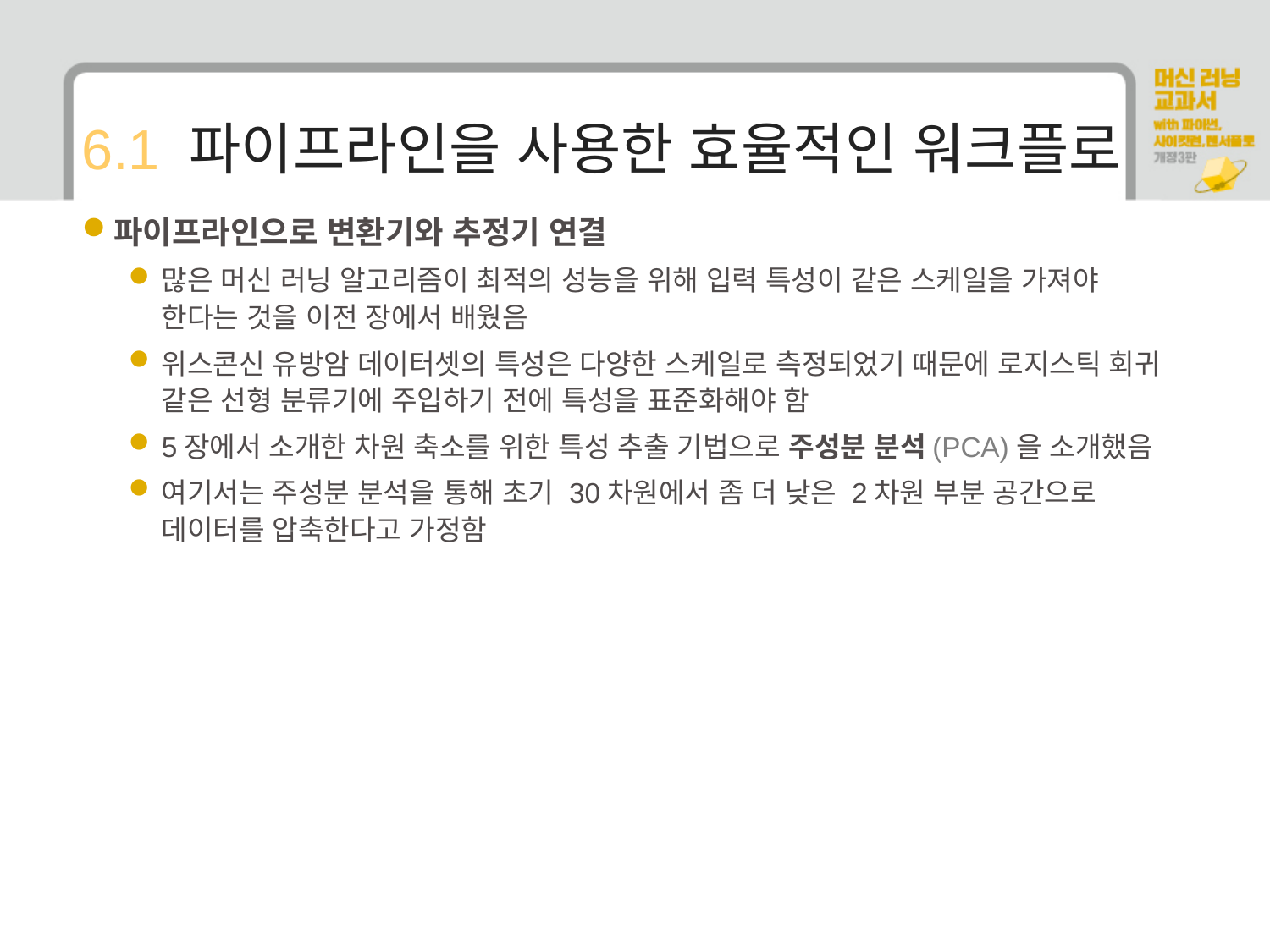

# 6.1 파이프라인을 사용한 효율적인 워크플로
파이프라인으로 변환기와 추정기 연결
많은 머신 러닝 알고리즘이 최적의 성능을 위해 입력 특성이 같은 스케일을 가져야 한다는 것을 이전 장에서 배웠음
위스콘신 유방암 데이터셋의 특성은 다양한 스케일로 측정되었기 때문에 로지스틱 회귀 같은 선형 분류기에 주입하기 전에 특성을 표준화해야 함
5장에서 소개한 차원 축소를 위한 특성 추출 기법으로 주성분 분석(PCA)을 소개했음
여기서는 주성분 분석을 통해 초기 30차원에서 좀 더 낮은 2차원 부분 공간으로 데이터를 압축한다고 가정함